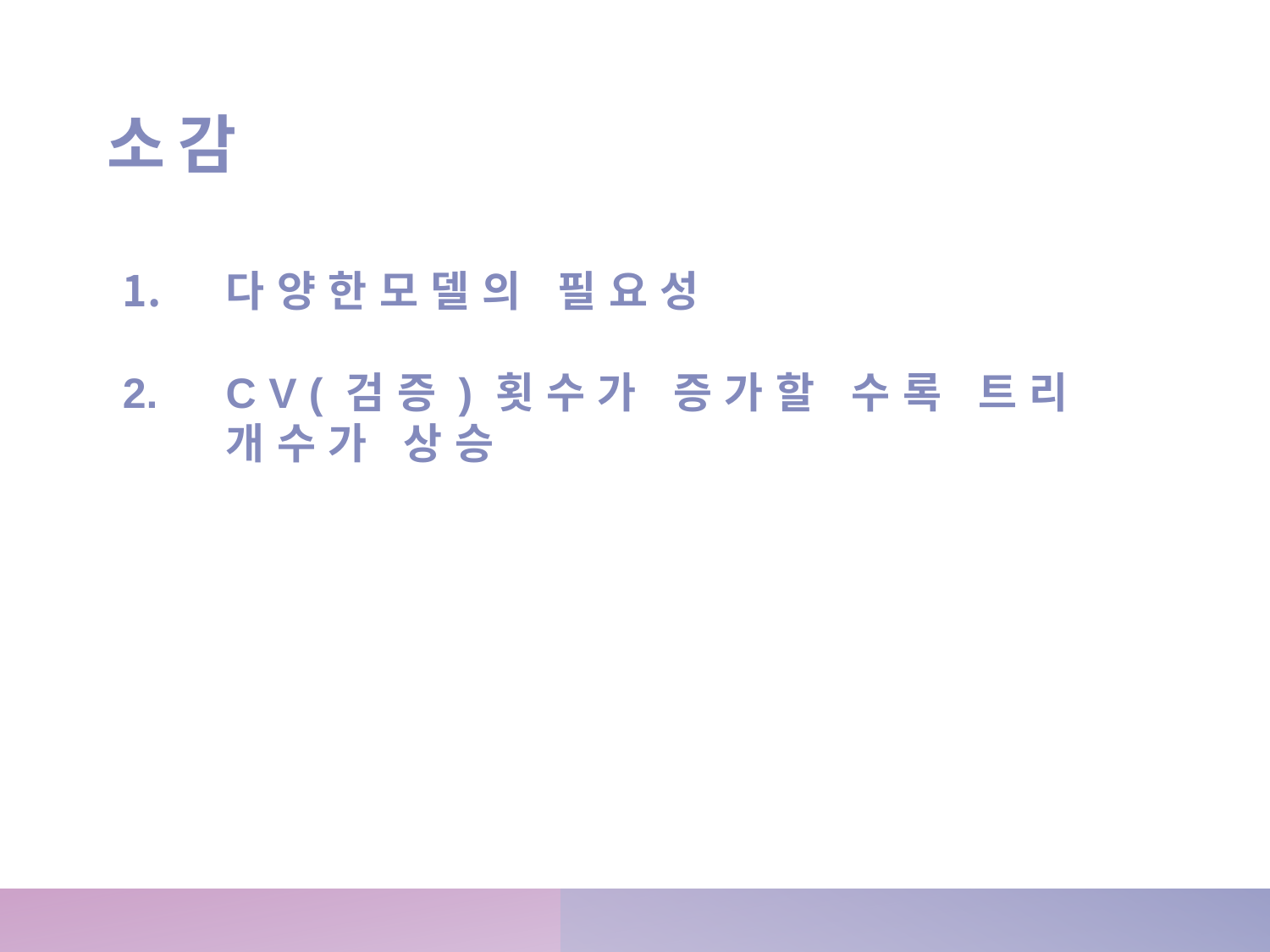

# 소감
다양한모델의 필요성

Cv(검증)횟수가 증가할 수록 트리 개수가 상승